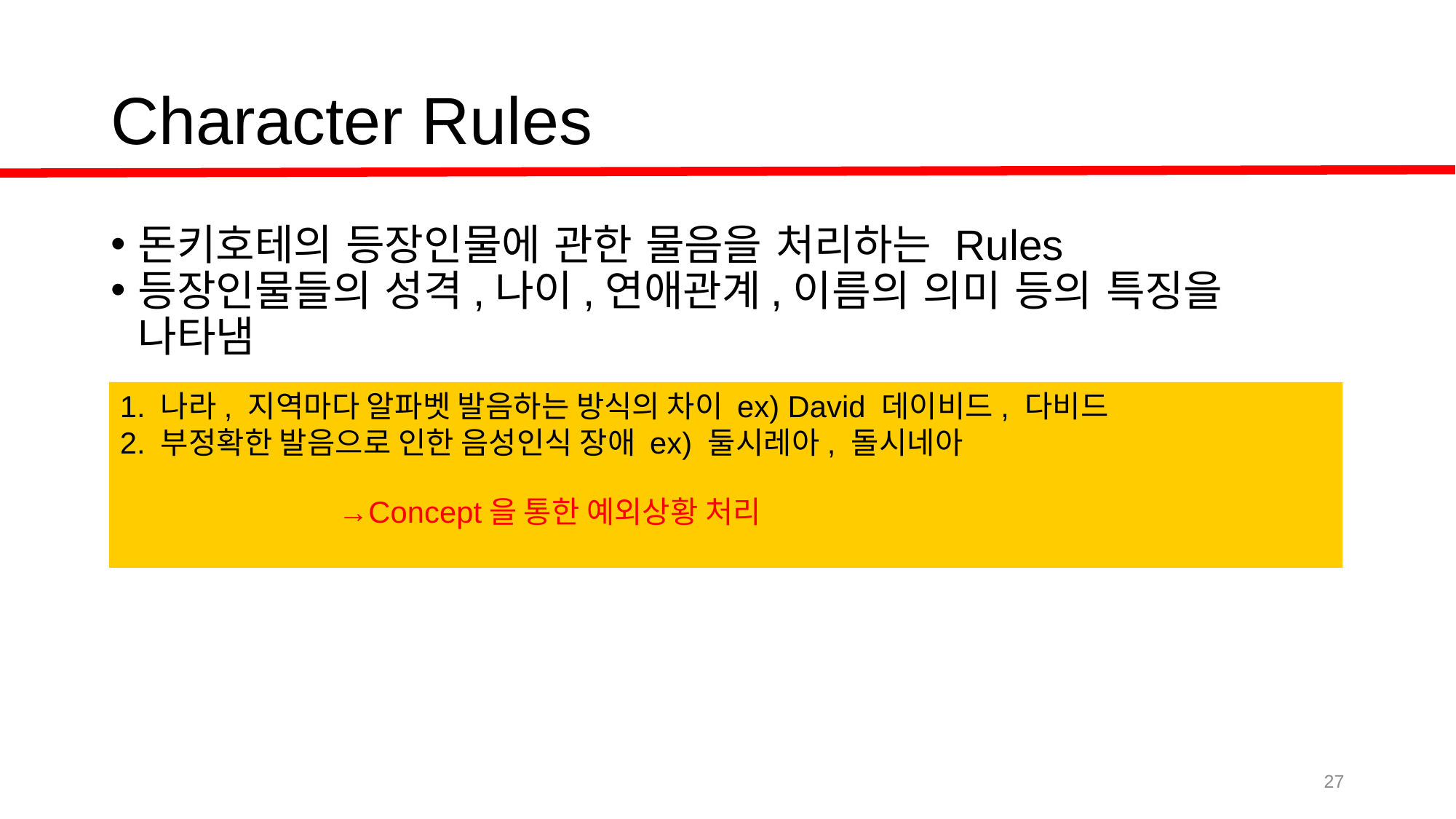

Character Rules

돈키호테의 등장인물에 관한 물음을 처리하는 Rules
등장인물들의 성격,나이,연애관계,이름의 의미 등의 특징을 나타냄

1. 나라, 지역마다 알파벳 발음하는 방식의 차이 ex) David 데이비드, 다비드
2. 부정확한 발음으로 인한 음성인식 장애 ex) 둘시레아, 돌시네아

		→Concept을 통한 예외상황 처리
27